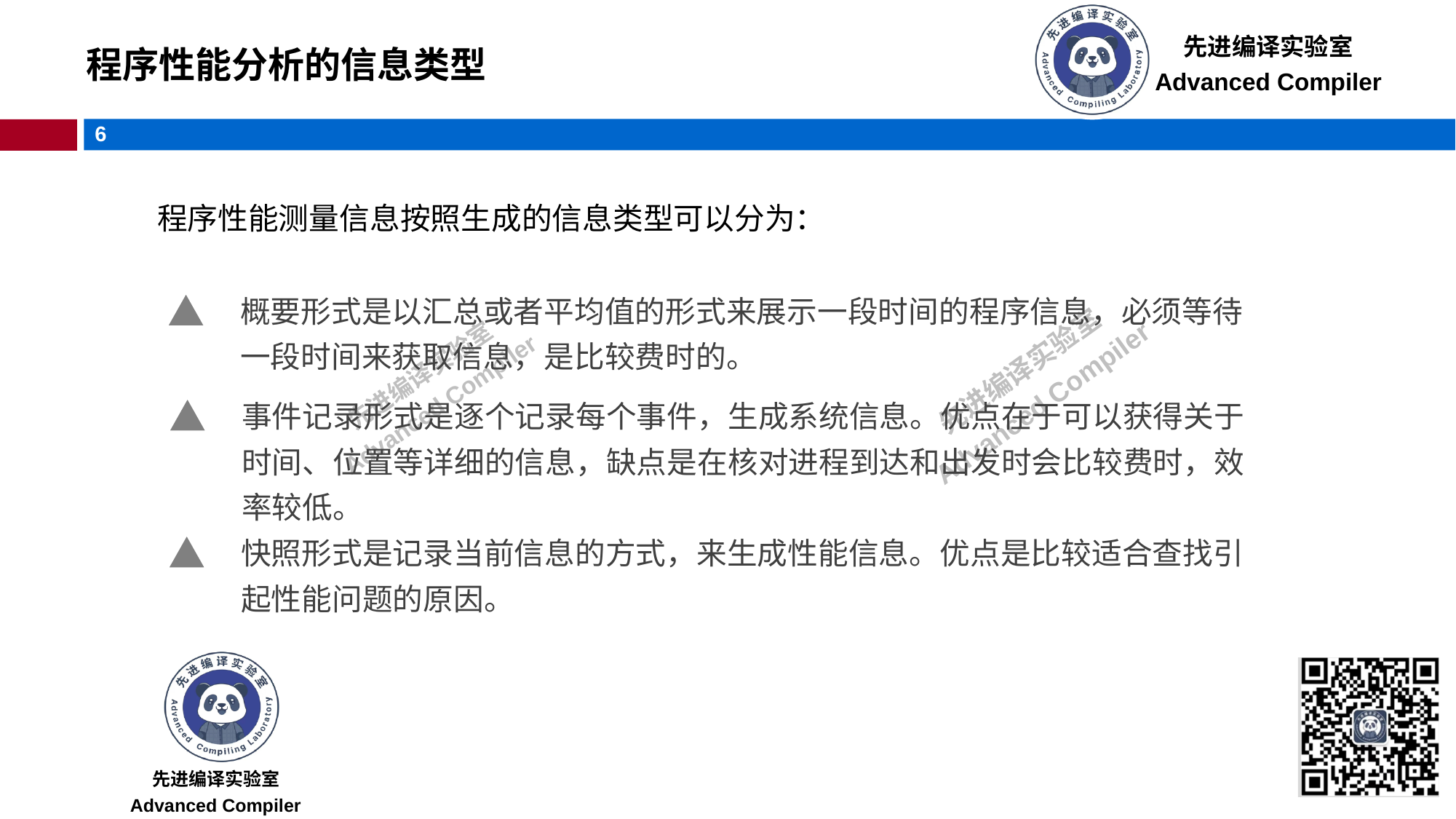

程序性能分析的信息类型
程序性能测量信息按照生成的信息类型可以分为：
概要形式是以汇总或者平均值的形式来展示一段时间的程序信息，必须等待一段时间来获取信息，是比较费时的。

事件记录形式是逐个记录每个事件，生成系统信息。优点在于可以获得关于时间、位置等详细的信息，缺点是在核对进程到达和出发时会比较费时，效率较低。

快照形式是记录当前信息的方式，来生成性能信息。优点是比较适合查找引起性能问题的原因。